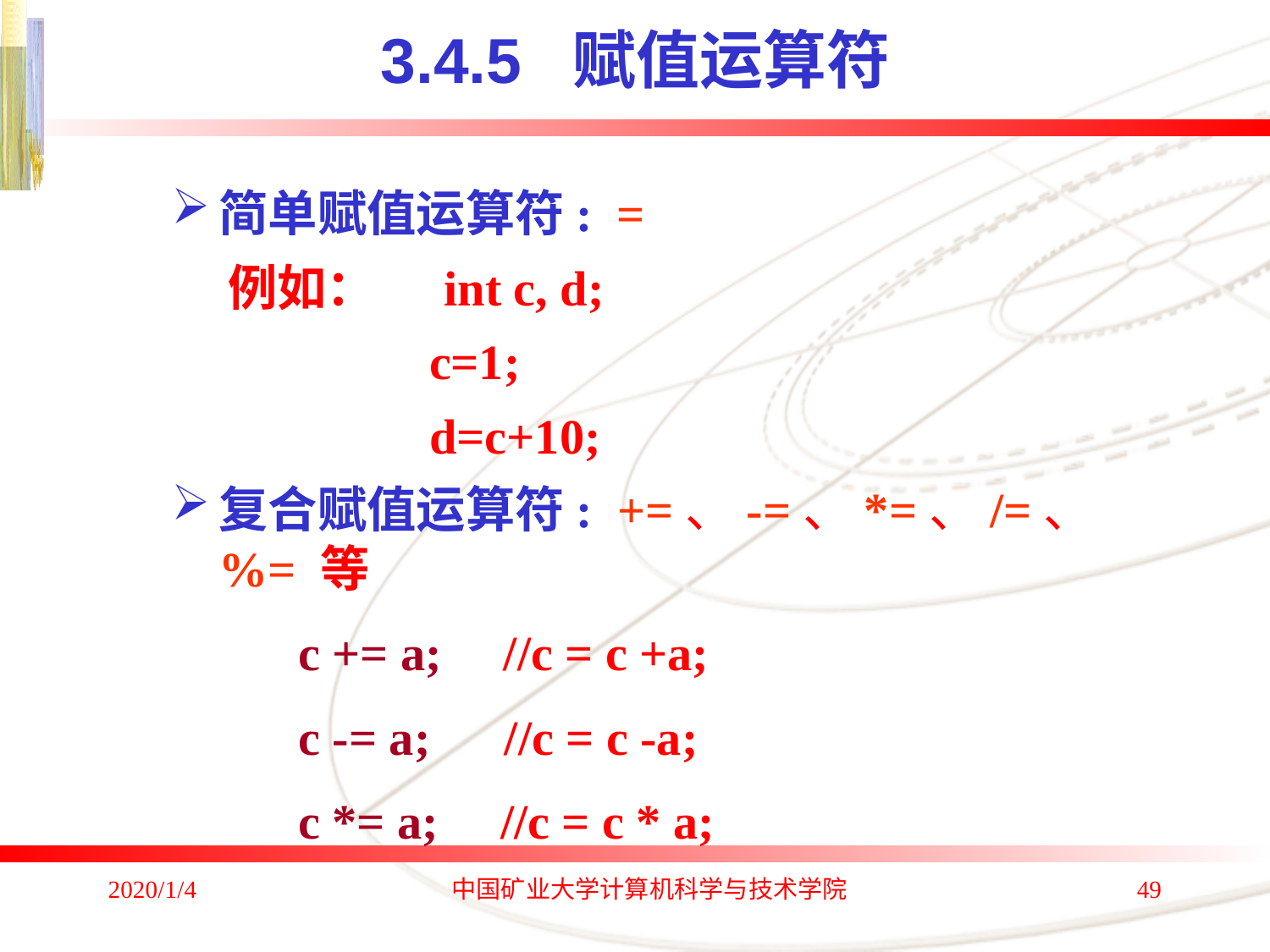

# 3.4.5  赋值运算符
简单赋值运算符:  =
    例如：     int c, d;
                     c=1;
                     d=c+10;
复合赋值运算符:  +=、-=、*=、/=、%= 等
	c += a;     //c = c +a;
	c -= a;      //c = c -a;
	c *= a;     //c = c * a;

2020/1/4
中国矿业大学计算机科学与技术学院
49